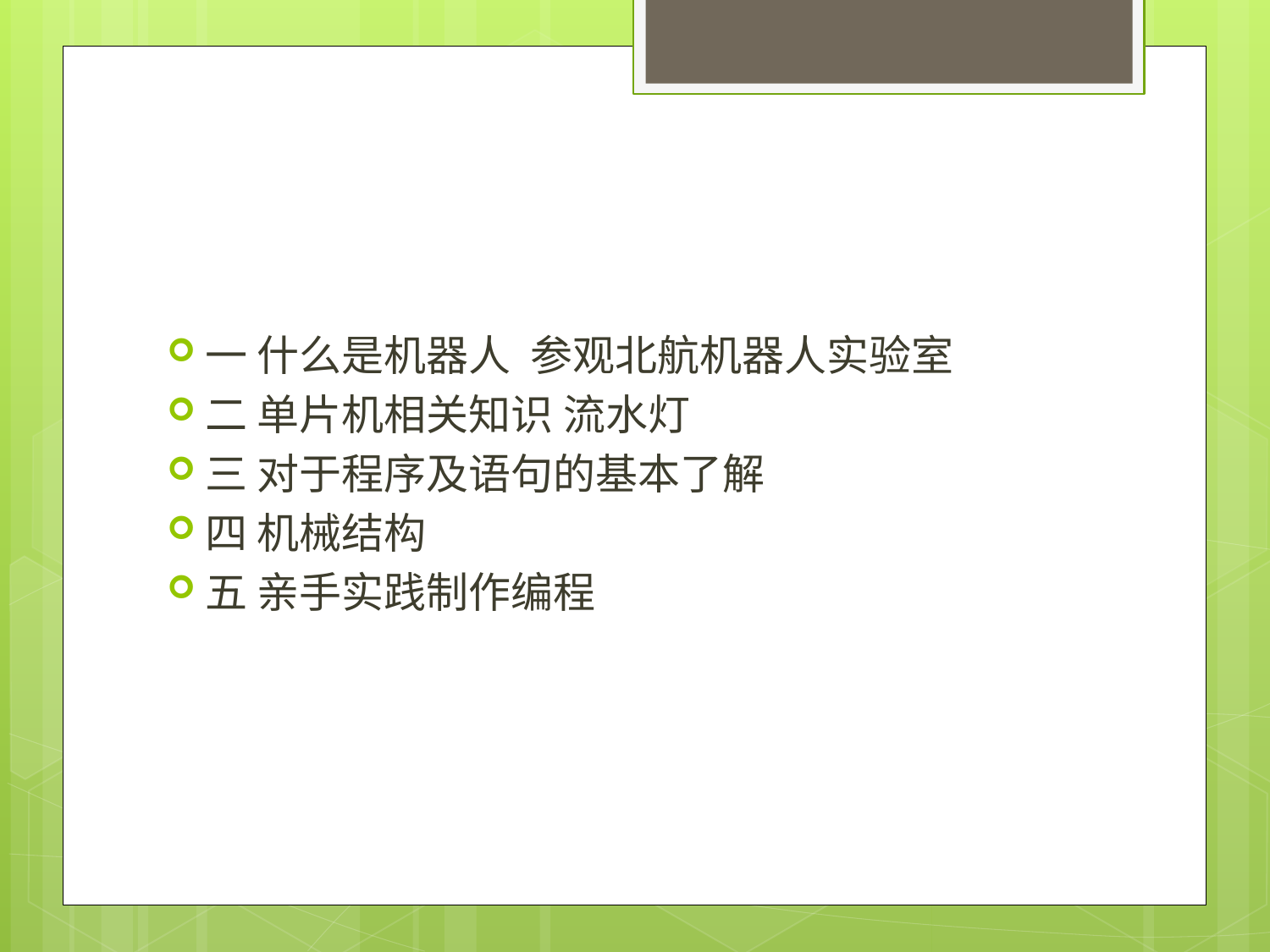

#
一 什么是机器人  参观北航机器人实验室
二 单片机相关知识 流水灯
三 对于程序及语句的基本了解
四 机械结构
五 亲手实践制作编程